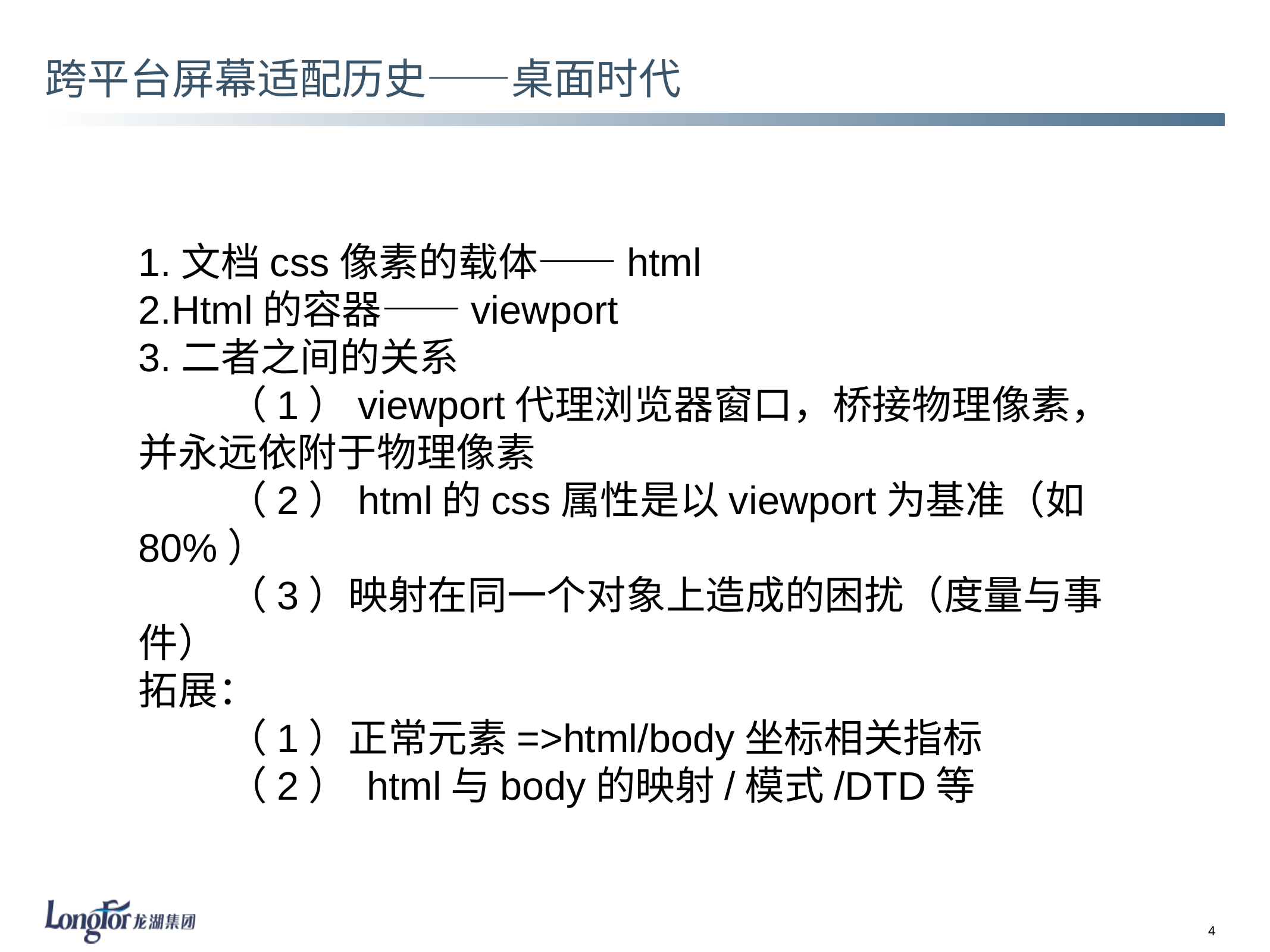

# 跨平台屏幕适配历史——桌面时代
1.文档css像素的载体——html
2.Html的容器——viewport
3.二者之间的关系
	（1）viewport代理浏览器窗口，桥接物理像素，并永远依附于物理像素
	（2）html的css属性是以viewport为基准（如80%）
	（3）映射在同一个对象上造成的困扰（度量与事件）
拓展：
	（1）正常元素=>html/body坐标相关指标
	（2） html与body的映射/模式/DTD等
4